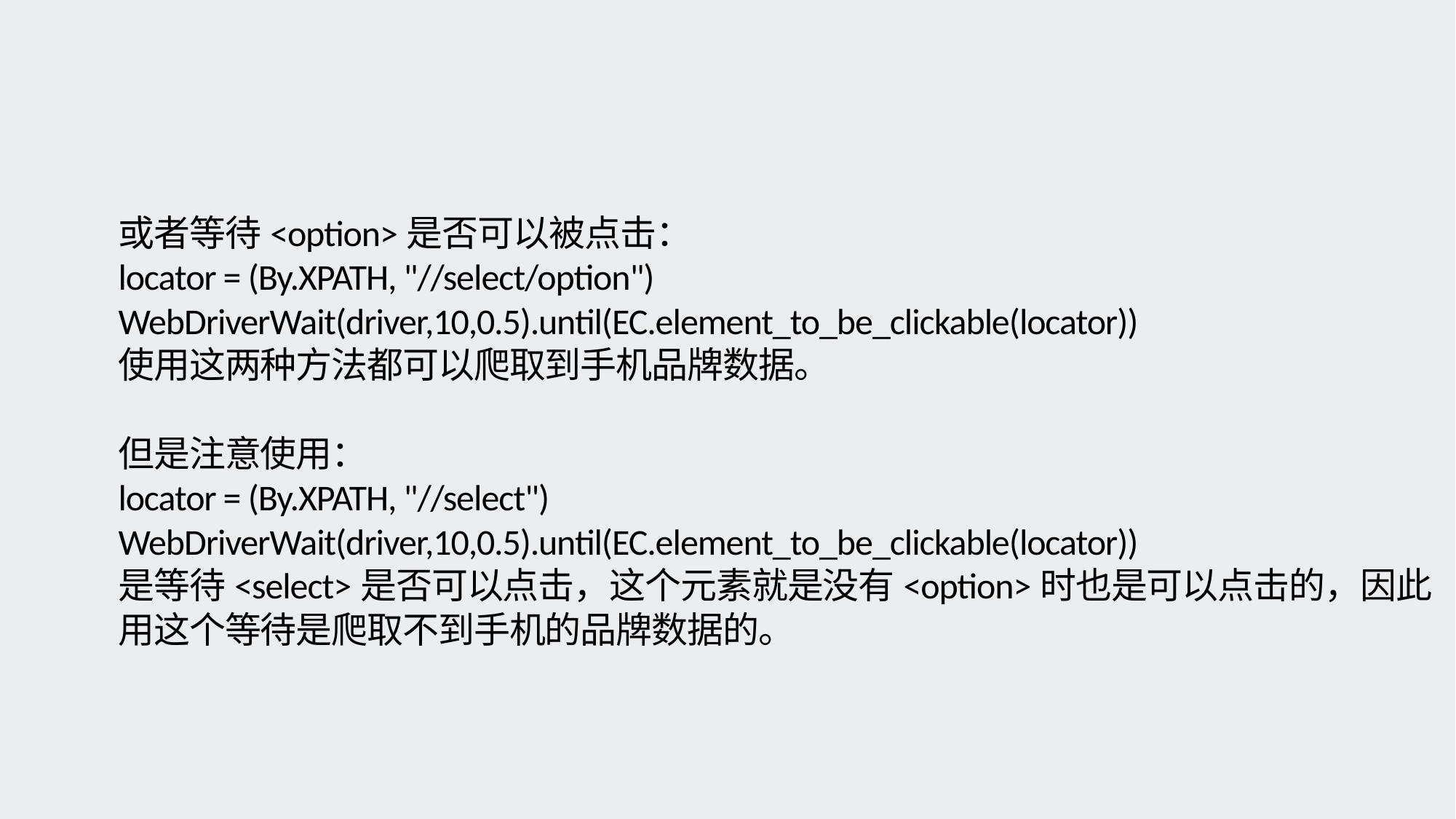

或者等待<option>是否可以被点击：
locator = (By.XPATH, "//select/option")
WebDriverWait(driver,10,0.5).until(EC.element_to_be_clickable(locator))
使用这两种方法都可以爬取到手机品牌数据。

但是注意使用：
locator = (By.XPATH, "//select")
WebDriverWait(driver,10,0.5).until(EC.element_to_be_clickable(locator))
是等待<select>是否可以点击，这个元素就是没有<option>时也是可以点击的，因此用这个等待是爬取不到手机的品牌数据的。